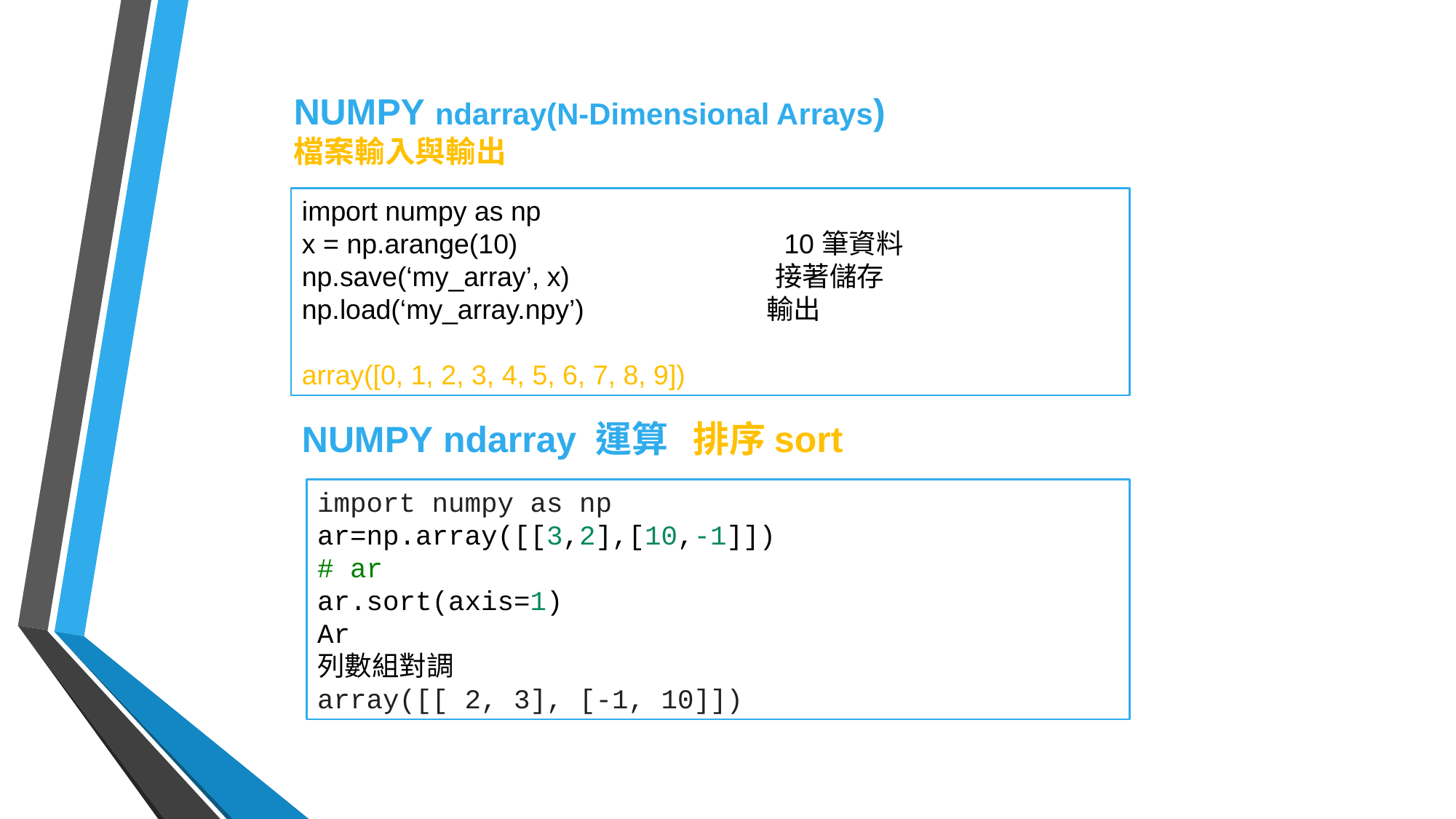

NUMPY ndarray(N-Dimensional Arrays)
檔案輸入與輸出
import numpy as np
x = np.arange(10)                                   10筆資料
np.save(‘my_array’, x)                          接著儲存
np.load(‘my_array.npy’)                       輸出

array([0, 1, 2, 3, 4, 5, 6, 7, 8, 9])
NUMPY ndarray 運算   排序sort
import numpy as np
ar=np.array([[3,2],[10,-1]])
# ar
ar.sort(axis=1)
Ar
列數組對調
array([[ 2, 3], [-1, 10]])